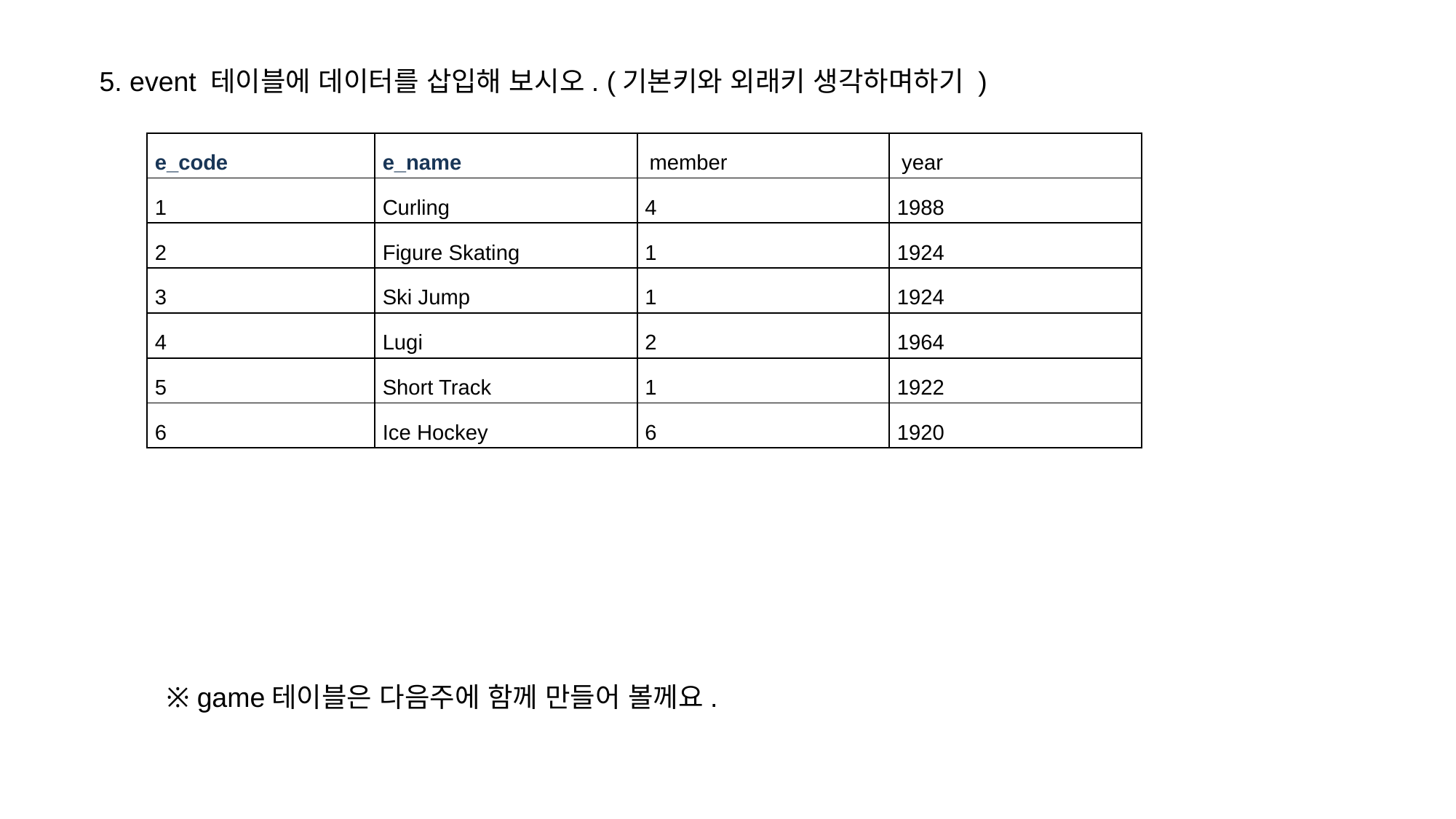

5. event 테이블에 데이터를 삽입해 보시오. (기본키와 외래키 생각하며하기 )
| e\_code | e\_name | member | year |
| --- | --- | --- | --- |
| 1 | Curling | 4 | 1988 |
| 2 | Figure Skating | 1 | 1924 |
| 3 | Ski Jump | 1 | 1924 |
| 4 | Lugi | 2 | 1964 |
| 5 | Short Track | 1 | 1922 |
| 6 | Ice Hockey | 6 | 1920 |
※ game테이블은 다음주에 함께 만들어 볼께요.